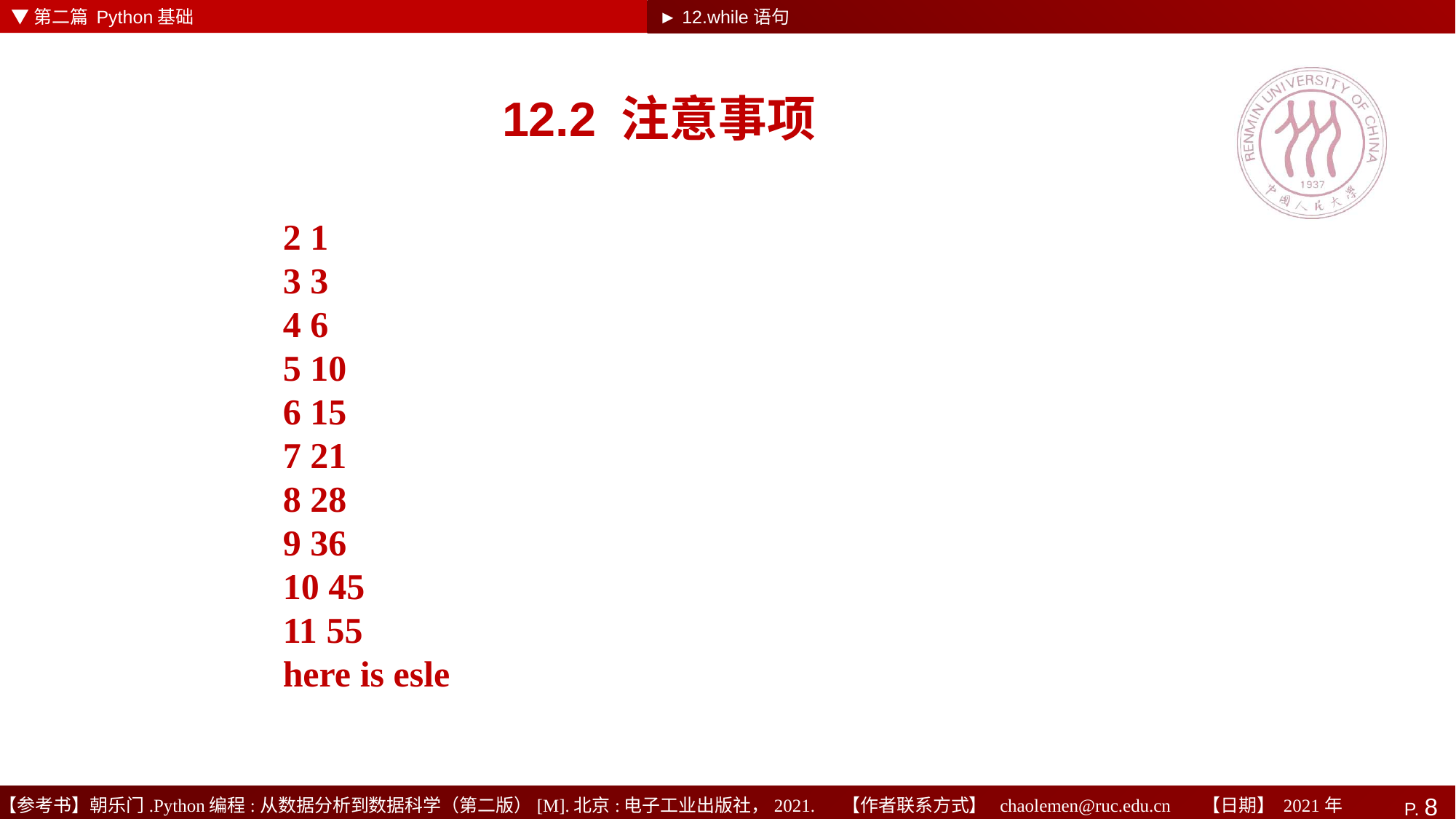

▼第二篇 Python基础
► 12.while语句
# 12.2 注意事项
2 1
3 3
4 6
5 10
6 15
7 21
8 28
9 36
10 45
11 55
here is esle